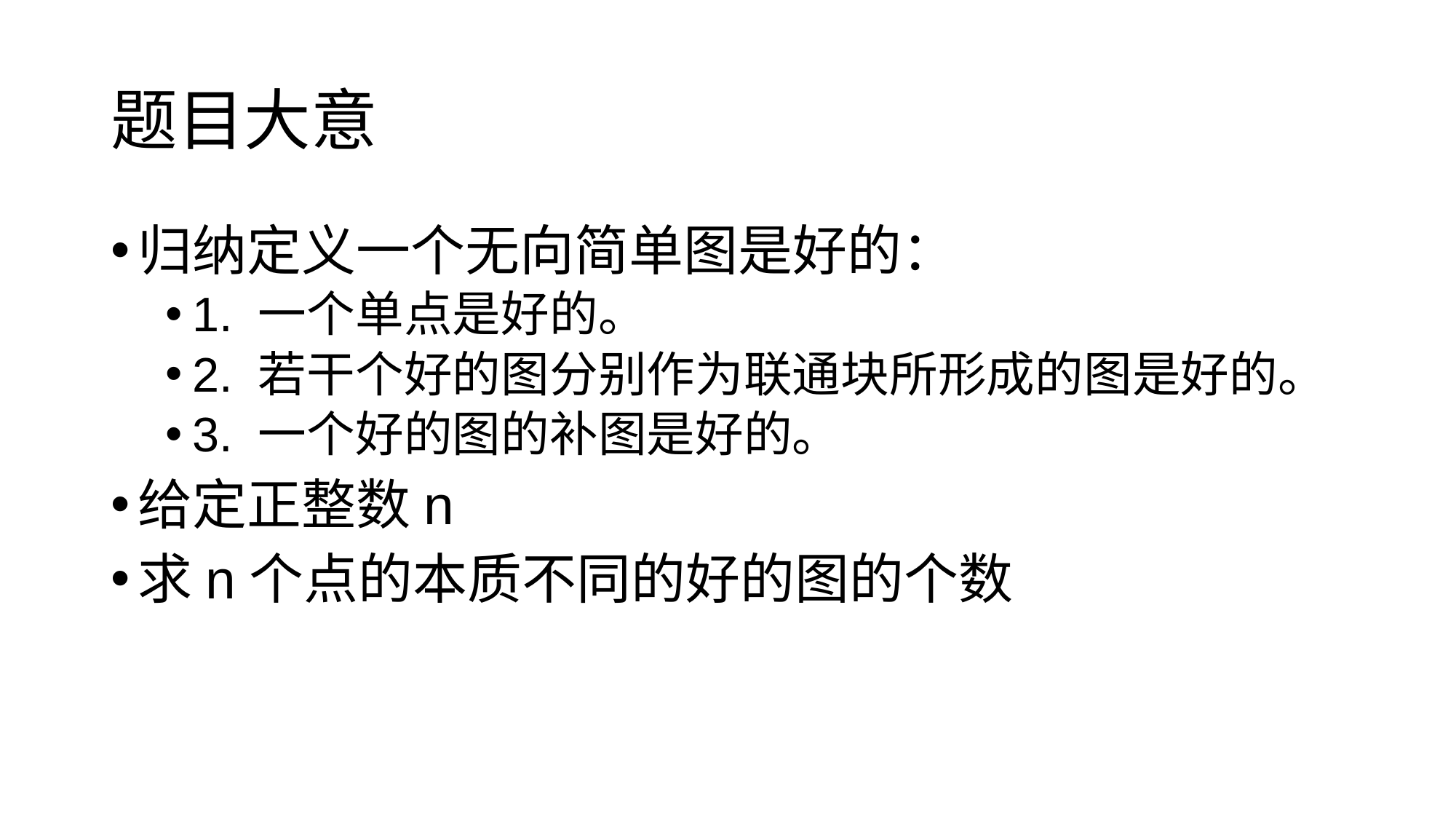

# 题目大意
归纳定义一个无向简单图是好的：
1. 一个单点是好的。
2. 若干个好的图分别作为联通块所形成的图是好的。
3. 一个好的图的补图是好的。
给定正整数n
求n个点的本质不同的好的图的个数